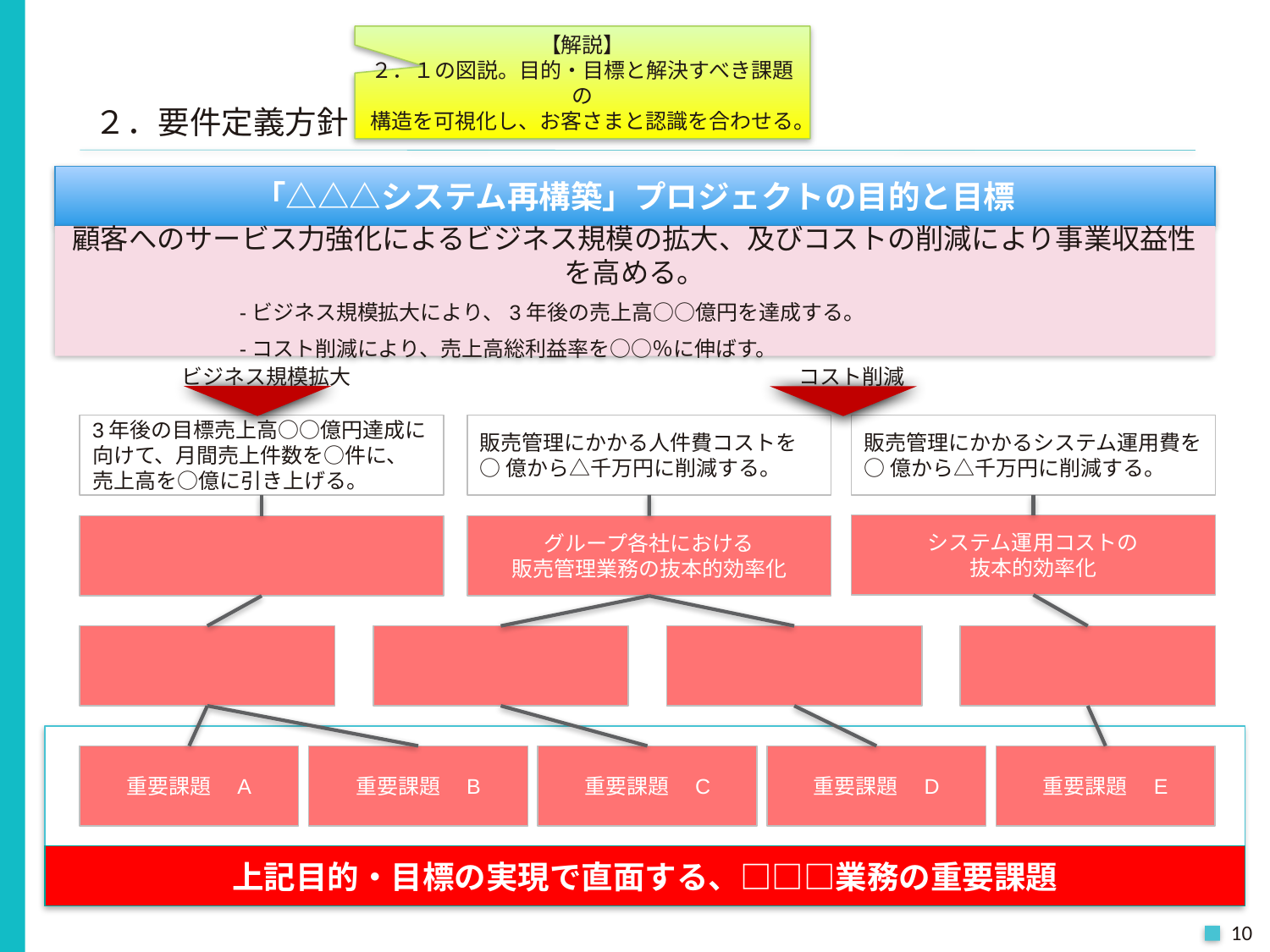

【解説】
２．１の図説。目的・目標と解決すべき課題の
構造を可視化し、お客さまと認識を合わせる。
２．要件定義方針
「△△△システム再構築」プロジェクトの目的と目標
顧客へのサービス力強化によるビジネス規模の拡大、及びコストの削減により事業収益性を高める。
　　-ビジネス規模拡大により、3年後の売上高○○億円を達成する。
　　-コスト削減により、売上高総利益率を○○％に伸ばす。
ビジネス規模拡大
コスト削減

販売管理にかかる人件費コストを
○億から△千万円に削減する。
販売管理にかかるシステム運用費を
○億から△千万円に削減する。
3年後の目標売上高○○億円達成に向けて、月間売上件数を○件に、
売上高を○億に引き上げる。
システム運用コストの
抜本的効率化

グループ各社における
販売管理業務の抜本的効率化

重要課題　A
重要課題　B
重要課題　C
重要課題　D
重要課題　E
上記目的・目標の実現で直面する、□□□業務の重要課題
10